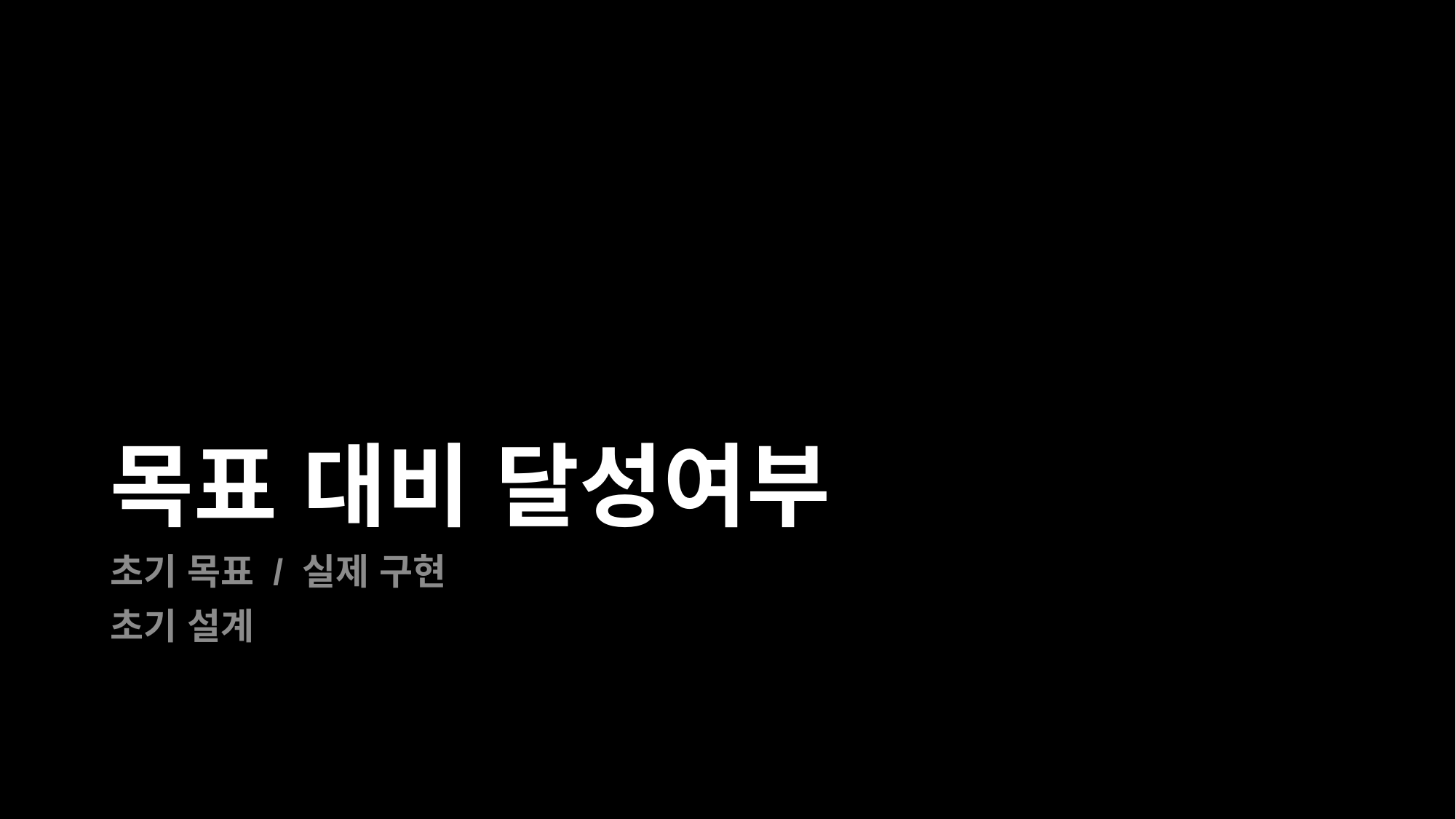

# 목표 대비 달성여부
초기 목표 / 실제 구현
초기 설계